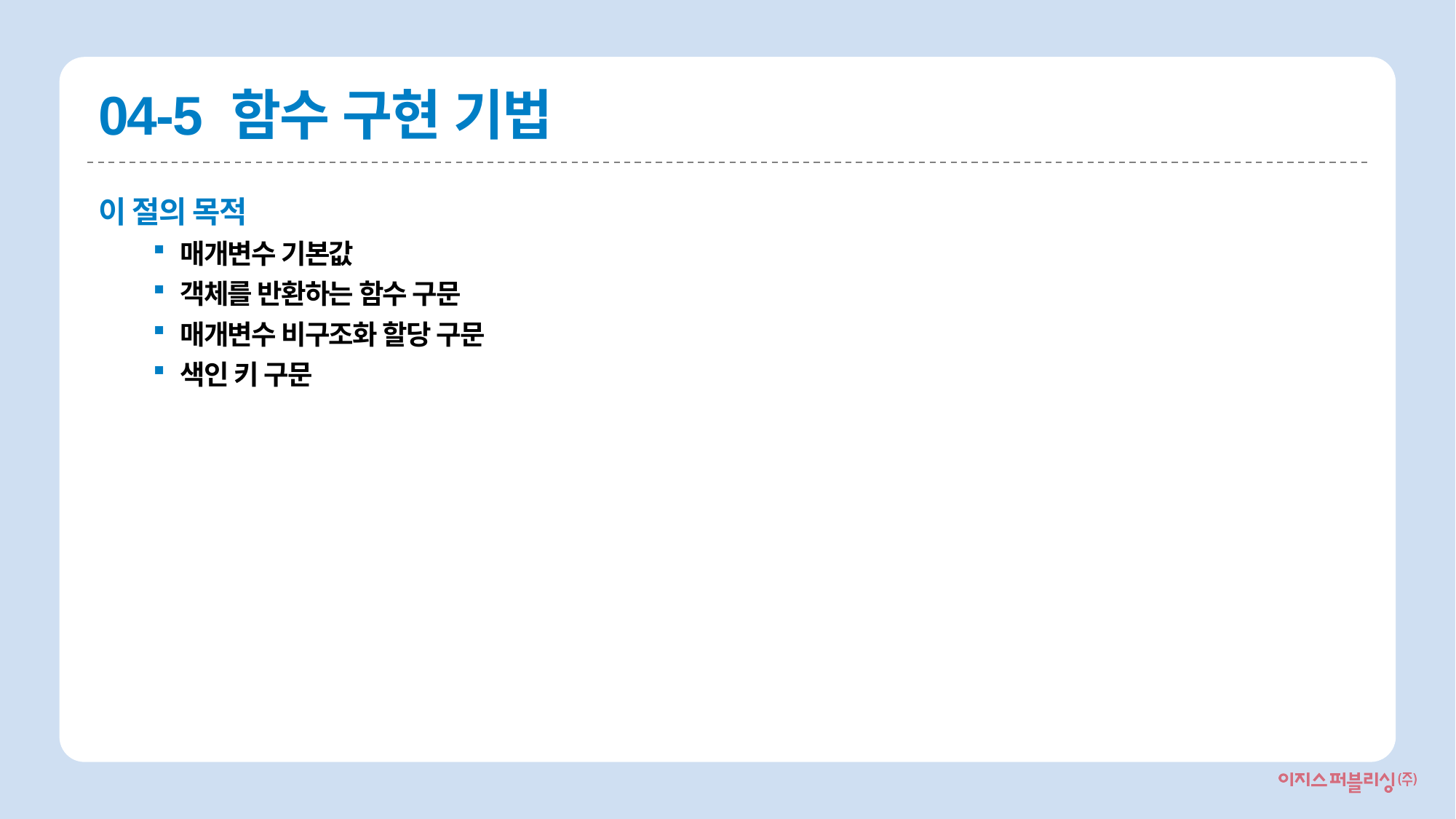

# 04-5 함수 구현 기법
이 절의 목적
매개변수 기본값
객체를 반환하는 함수 구문
매개변수 비구조화 할당 구문
색인 키 구문